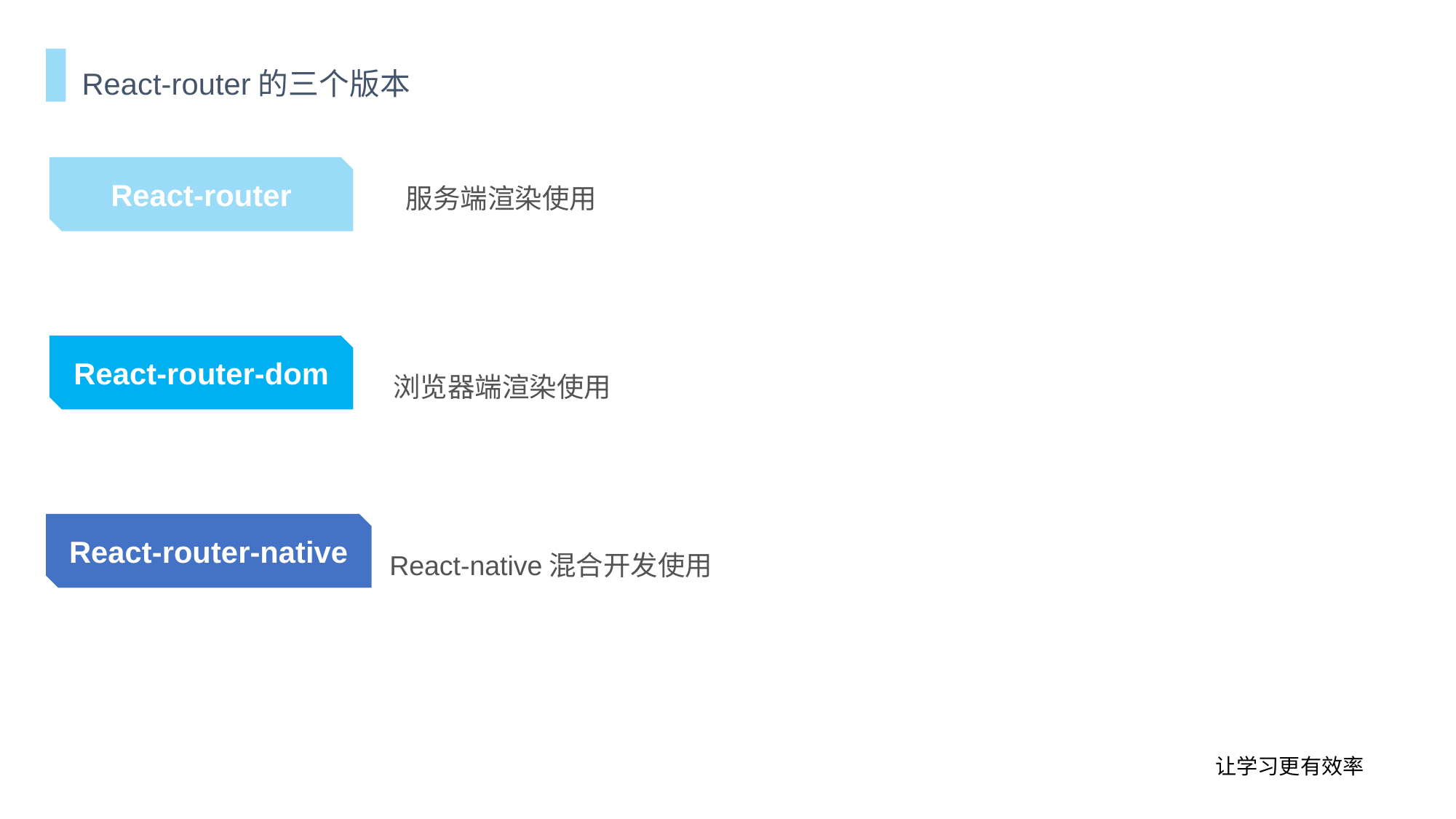

React-router的三个版本

React-router
 服务端渲染使用
浏览器端渲染使用
React-router-dom
React-native混合开发使用
React-router-native